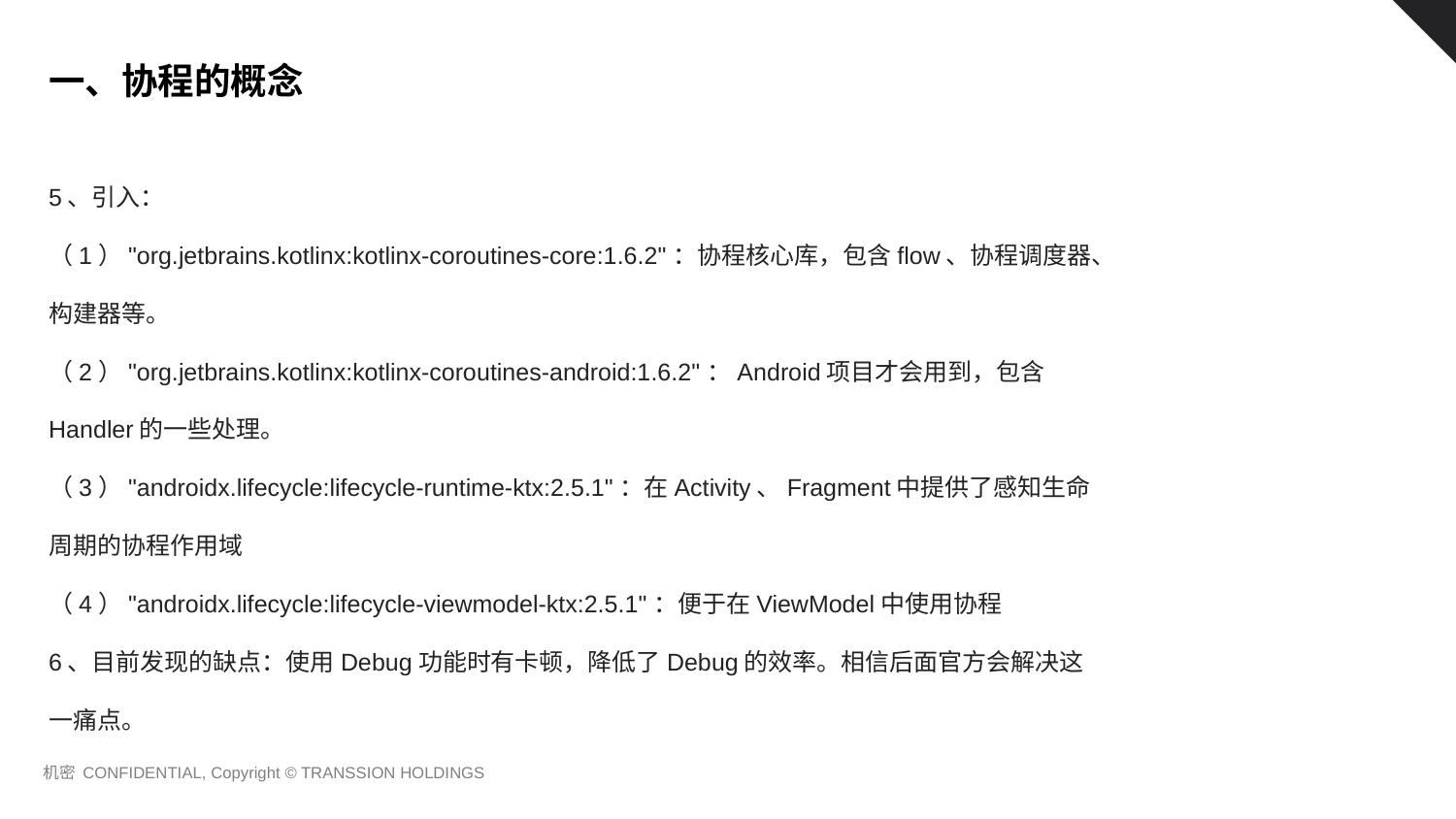

一、协程的概念
# 5、引入： （1）"org.jetbrains.kotlinx:kotlinx-coroutines-core:1.6.2"：协程核心库，包含flow、协程调度器、构建器等。 （2）"org.jetbrains.kotlinx:kotlinx-coroutines-android:1.6.2"：Android项目才会用到，包含Handler的一些处理。 （3）"androidx.lifecycle:lifecycle-runtime-ktx:2.5.1"：在Activity、Fragment中提供了感知生命周期的协程作用域 （4）"androidx.lifecycle:lifecycle-viewmodel-ktx:2.5.1"：便于在ViewModel中使用协程 6、目前发现的缺点：使用Debug功能时有卡顿，降低了Debug的效率。相信后面官方会解决这一痛点。
5